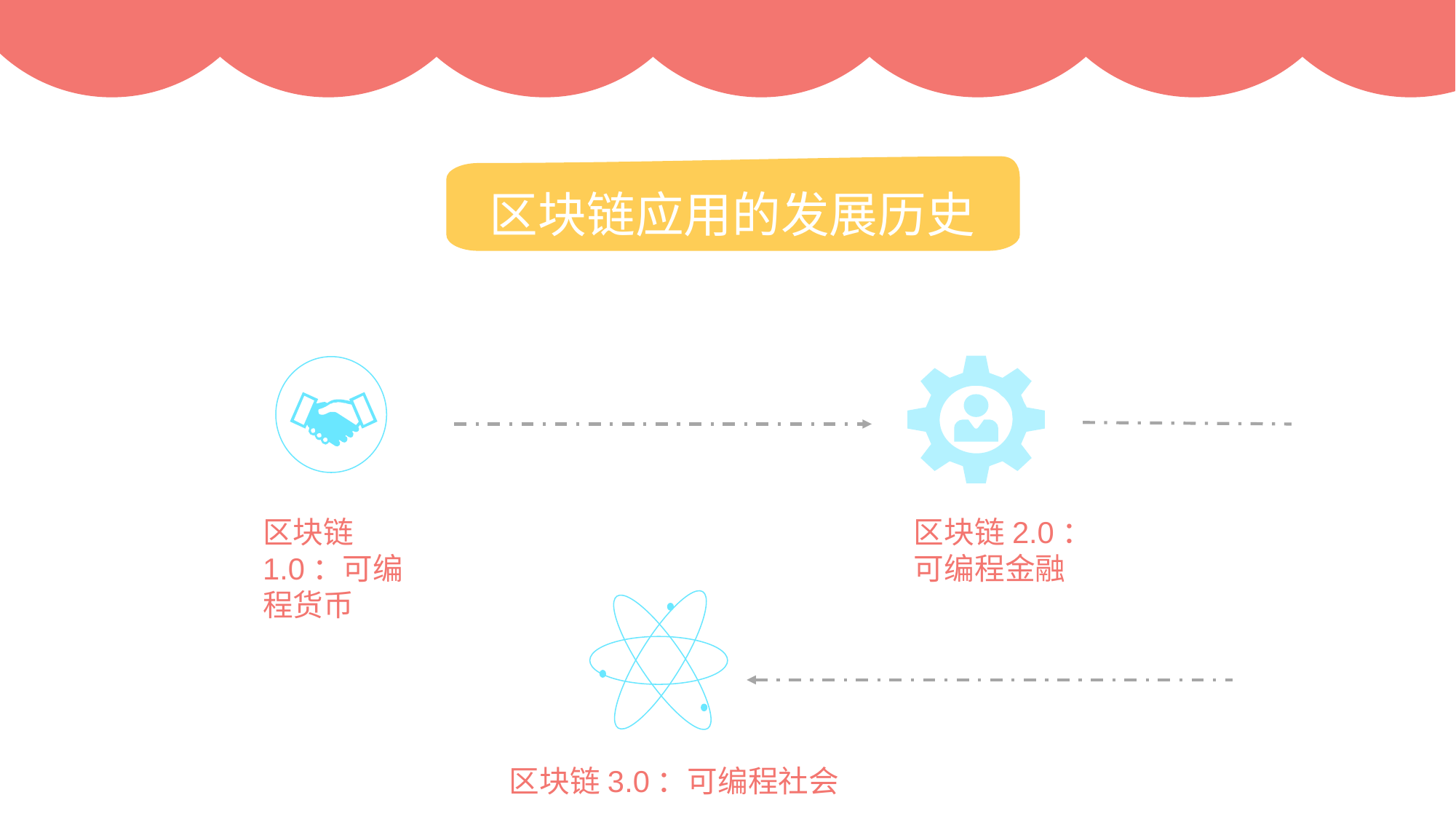

区块链应用的发展历史

区块链1.0：可编程货币
区块链2.0：可编程金融

区块链3.0：可编程社会